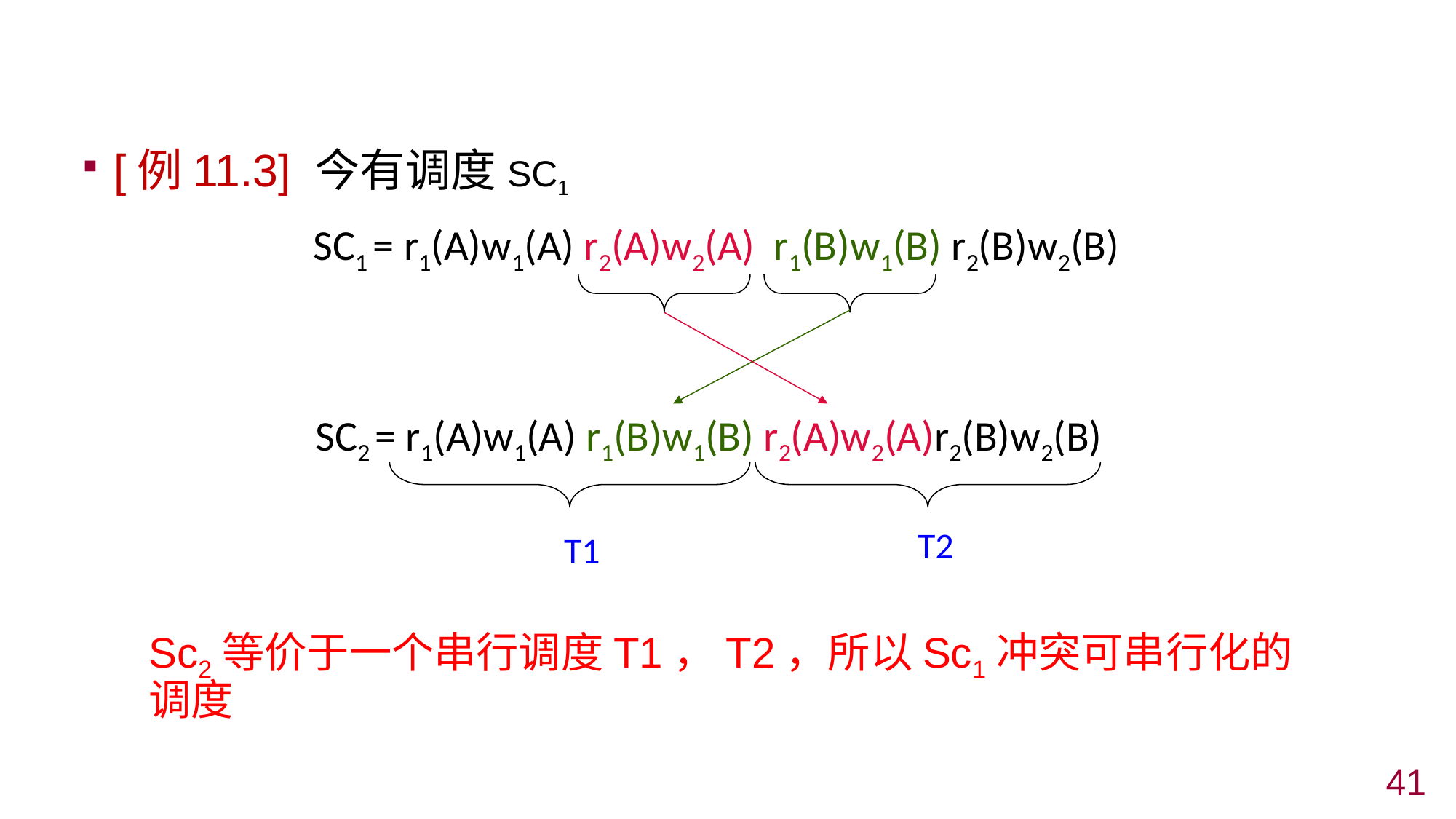

#
[例11.3] 今有调度SC1

SC1 = r1(A)w1(A) r2(A)w2(A)  r1(B)w1(B) r2(B)w2(B)

SC2 = r1(A)w1(A) r1(B)w1(B) r2(A)w2(A)r2(B)w2(B)
T2
T1
Sc2等价于一个串行调度T1，T2，所以Sc1冲突可串行化的调度
41